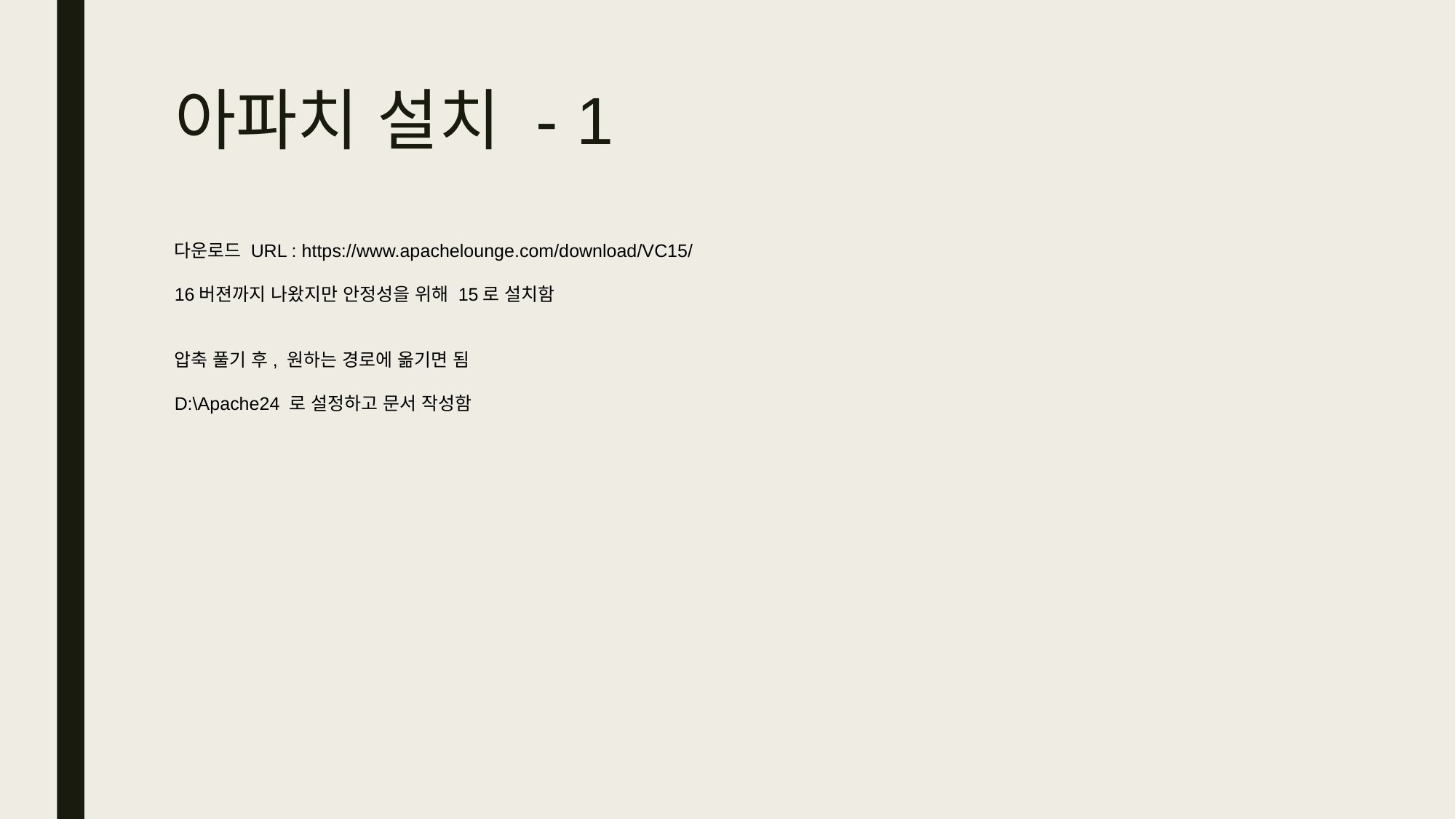

# 아파치 설치 - 1
다운로드 URL : https://www.apachelounge.com/download/VC15/

16버젼까지 나왔지만 안정성을 위해 15로 설치함

압축 풀기 후, 원하는 경로에 옮기면 됨

D:\Apache24 로 설정하고 문서 작성함